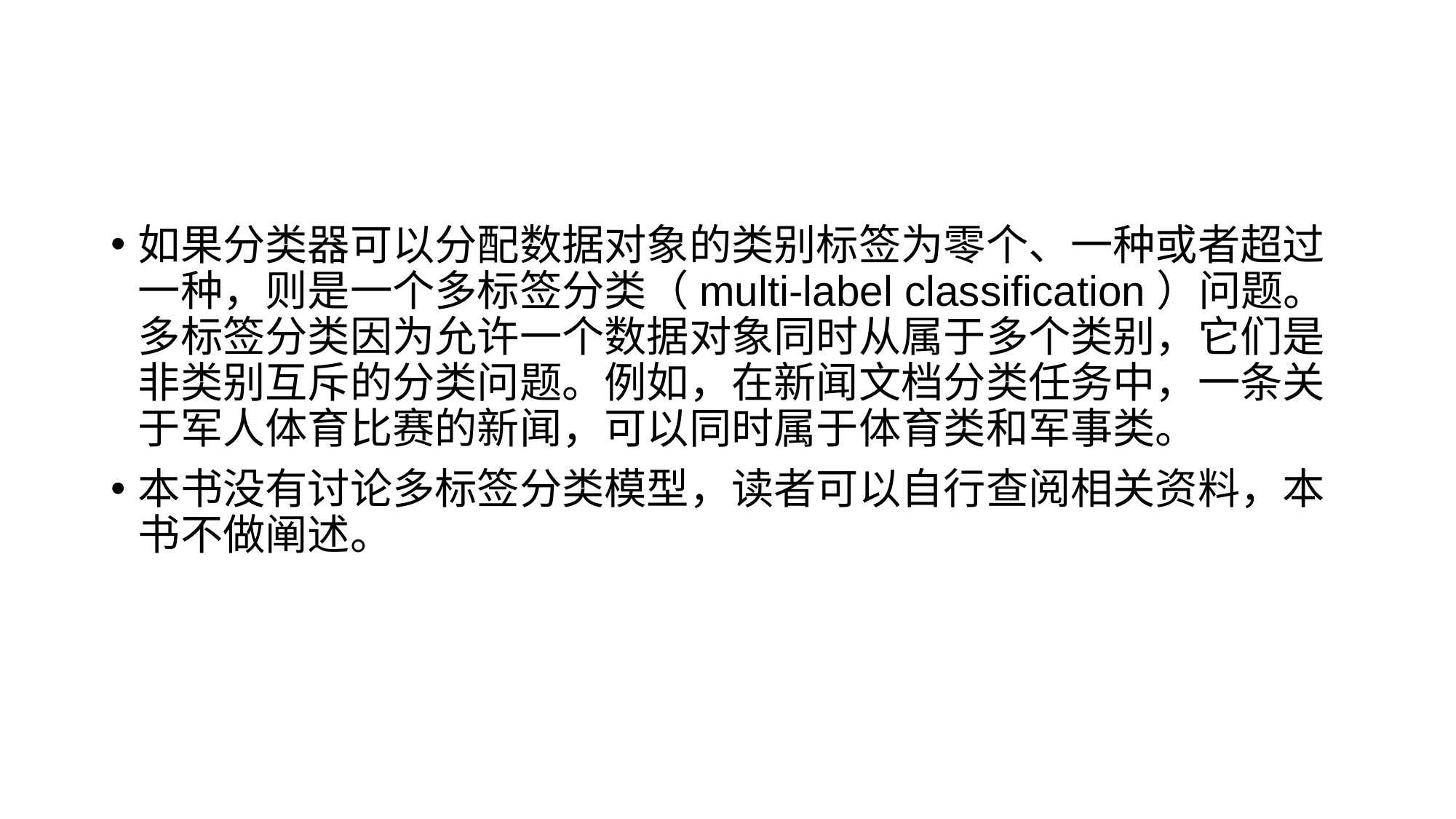

#
如果分类器可以分配数据对象的类别标签为零个、一种或者超过一种，则是一个多标签分类（multi-label classification）问题。多标签分类因为允许一个数据对象同时从属于多个类别，它们是非类别互斥的分类问题。例如，在新闻文档分类任务中，一条关于军人体育比赛的新闻，可以同时属于体育类和军事类。
本书没有讨论多标签分类模型，读者可以自行查阅相关资料，本书不做阐述。